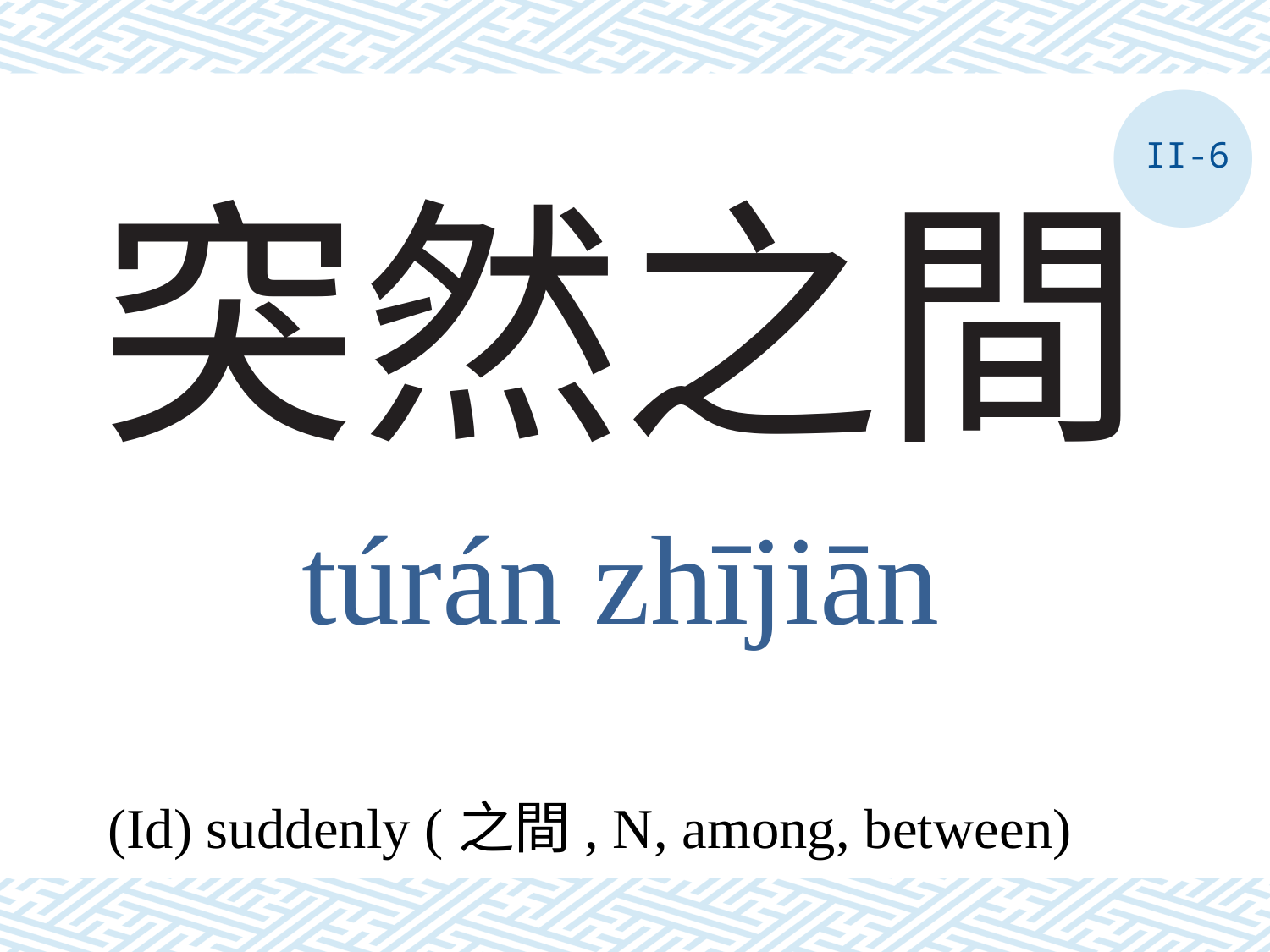

II-6

# 突然之間
túrán zhījiān
(Id) suddenly (之間, N, among, between)